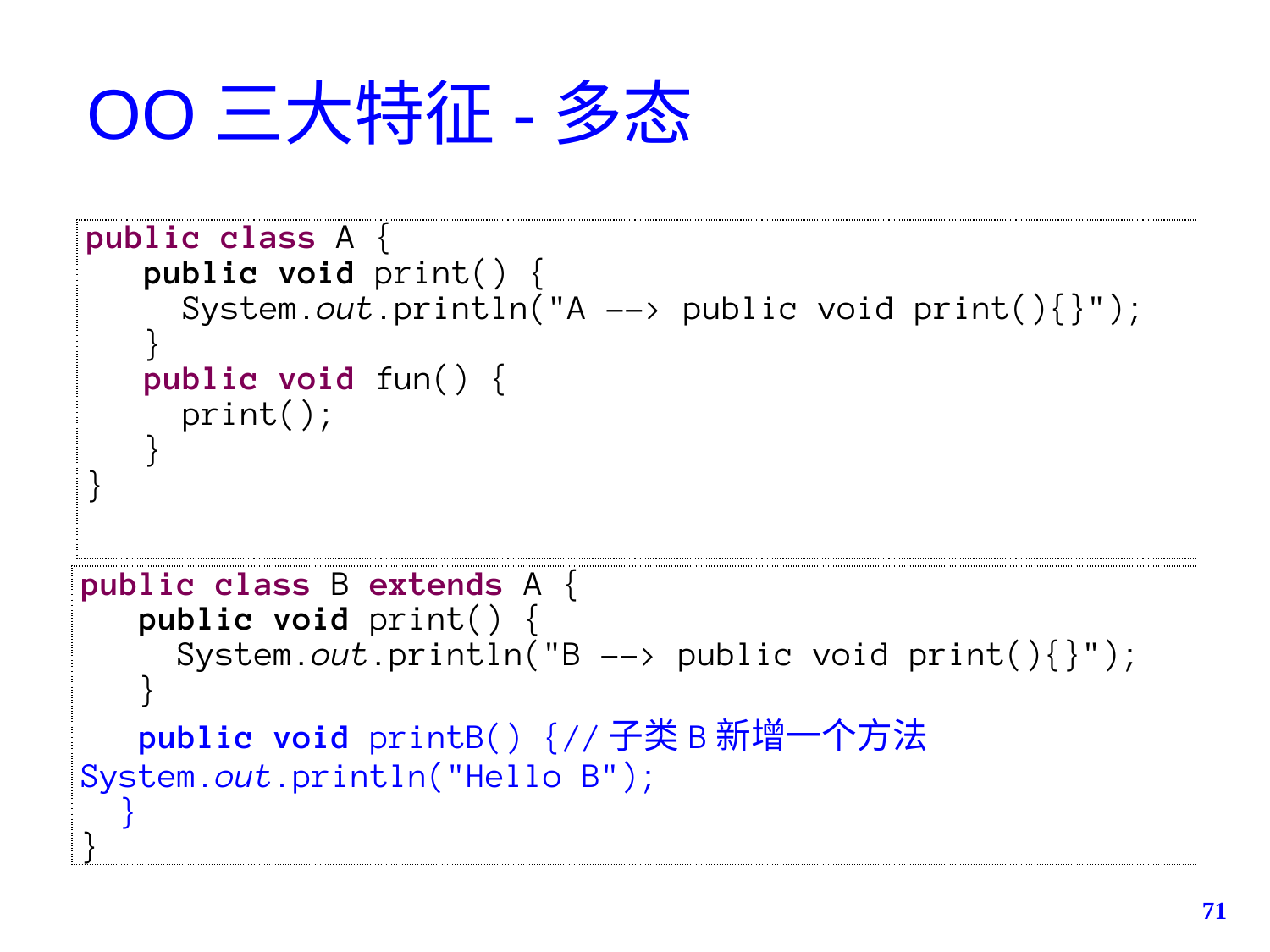

# OO三大特征-多态
| public class A { public void print() { System.out.println("A --> public void print(){}"); } public void fun() { print(); } } |
| --- |
| public class B extends A { public void print() { System.out.println("B --> public void print(){}"); } public void printB() {//子类B新增一个方法 System.out.println("Hello B"); } } |
| --- |
71